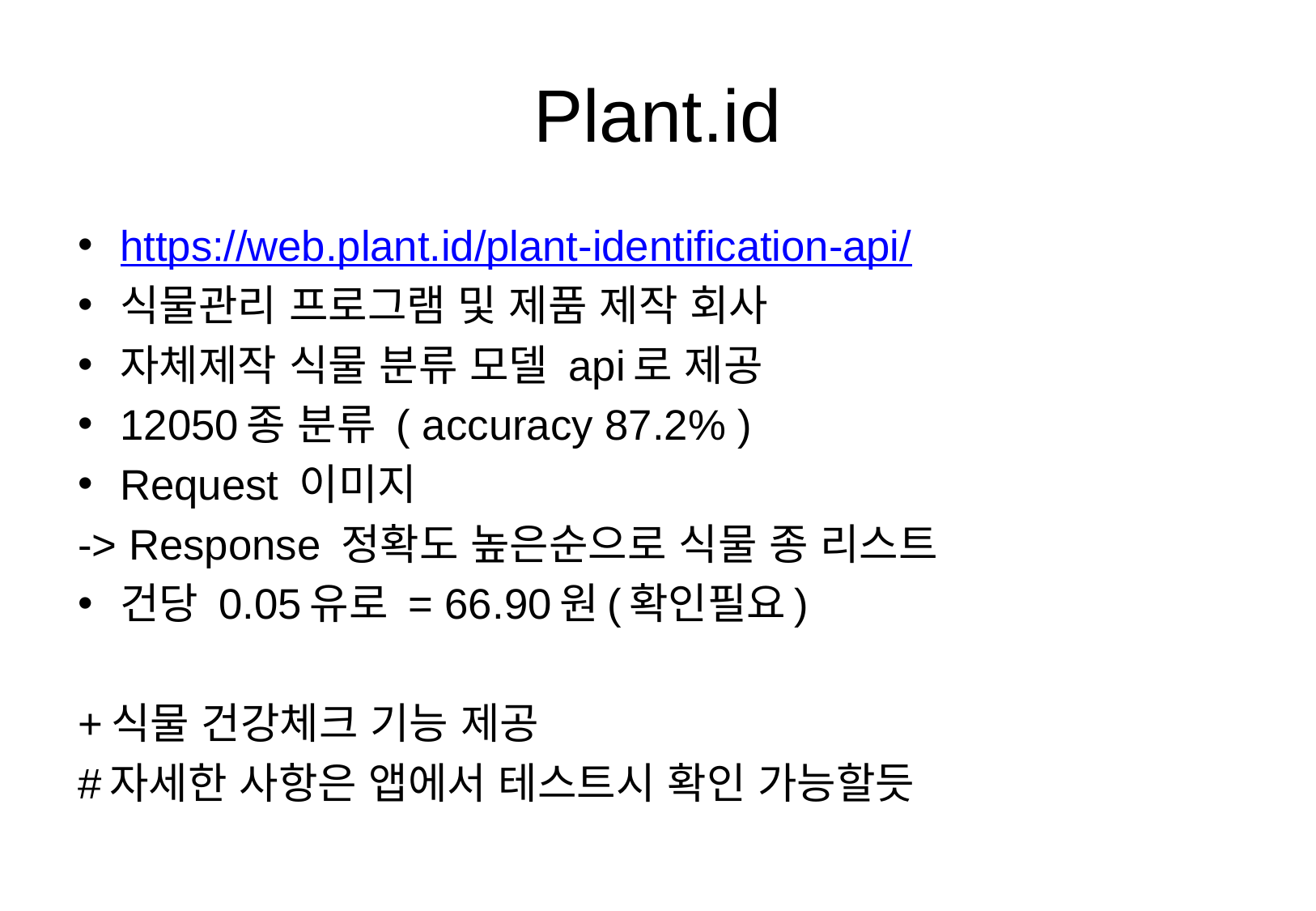

# Plant.id
https://web.plant.id/plant-identification-api/
식물관리 프로그램 및 제품 제작 회사
자체제작 식물 분류 모델 api로 제공
12050종 분류 ( accuracy 87.2% )
Request 이미지
-> Response 정확도 높은순으로 식물 종 리스트
건당 0.05유로 = 66.90원(확인필요)

+식물 건강체크 기능 제공
#자세한 사항은 앱에서 테스트시 확인 가능할듯